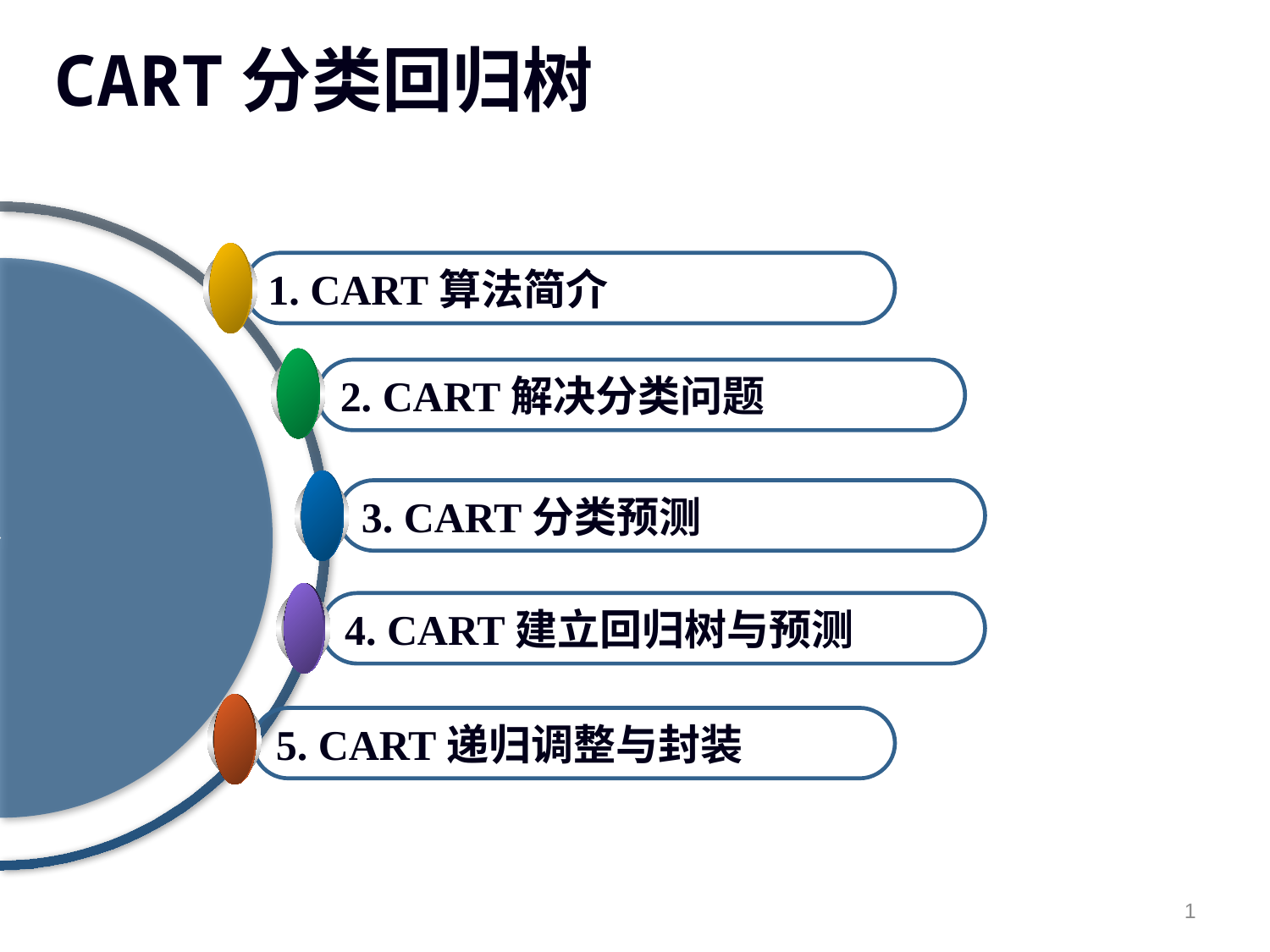

# CART分类回归树

1. CART算法简介

2. CART解决分类问题

3. CART分类预测

4. CART建立回归树与预测

5. CART递归调整与封装